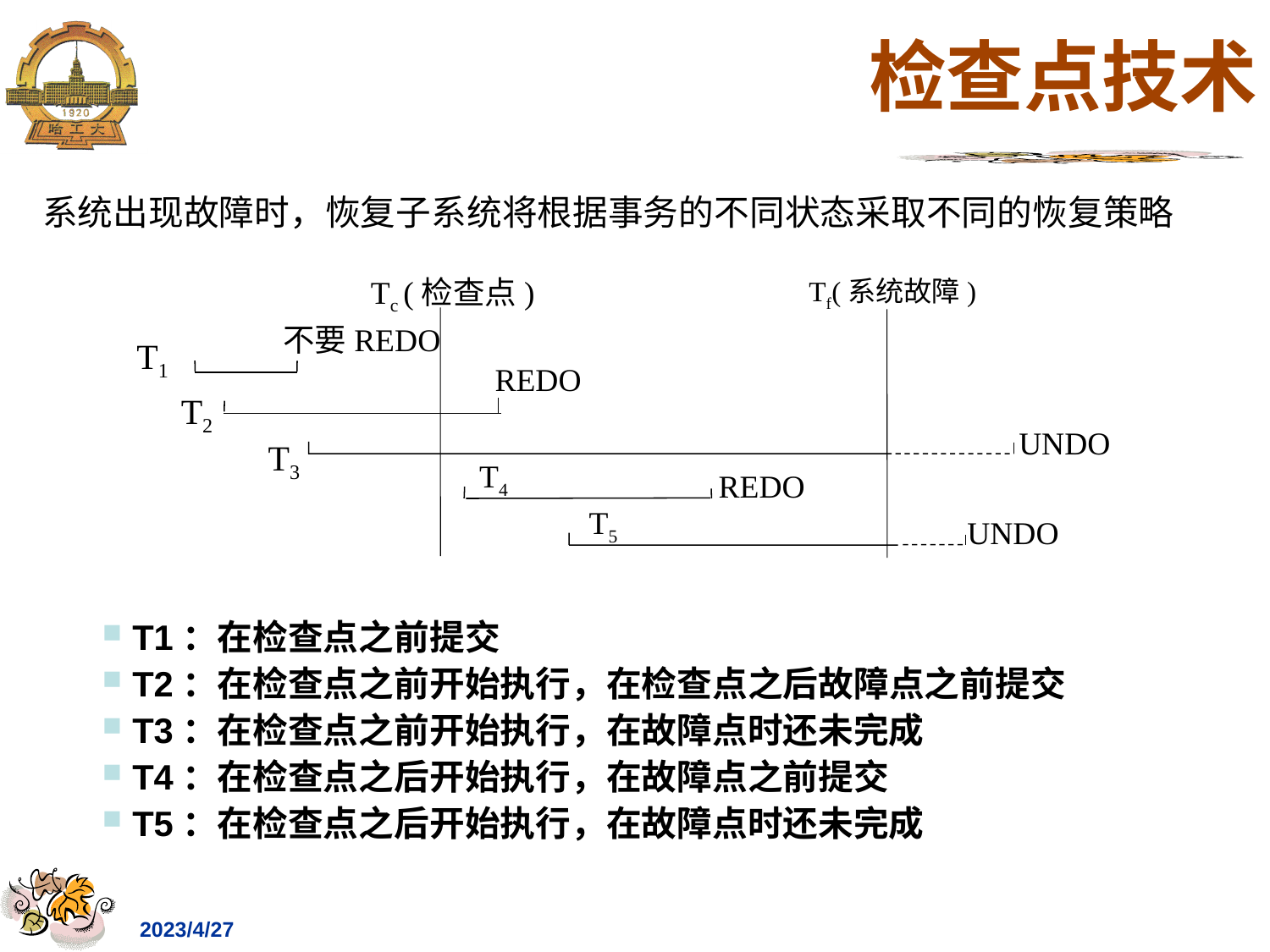

# 检查点技术
系统出现故障时，恢复子系统将根据事务的不同状态采取不同的恢复策略
Tc (检查点)
Tf(系统故障)

不要REDO
T1
 REDO

T2

UNDO
T3

T4

 REDO

T5

UNDO

T1：在检查点之前提交
T2：在检查点之前开始执行，在检查点之后故障点之前提交
T3：在检查点之前开始执行，在故障点时还未完成
T4：在检查点之后开始执行，在故障点之前提交
T5：在检查点之后开始执行，在故障点时还未完成
2023/4/27